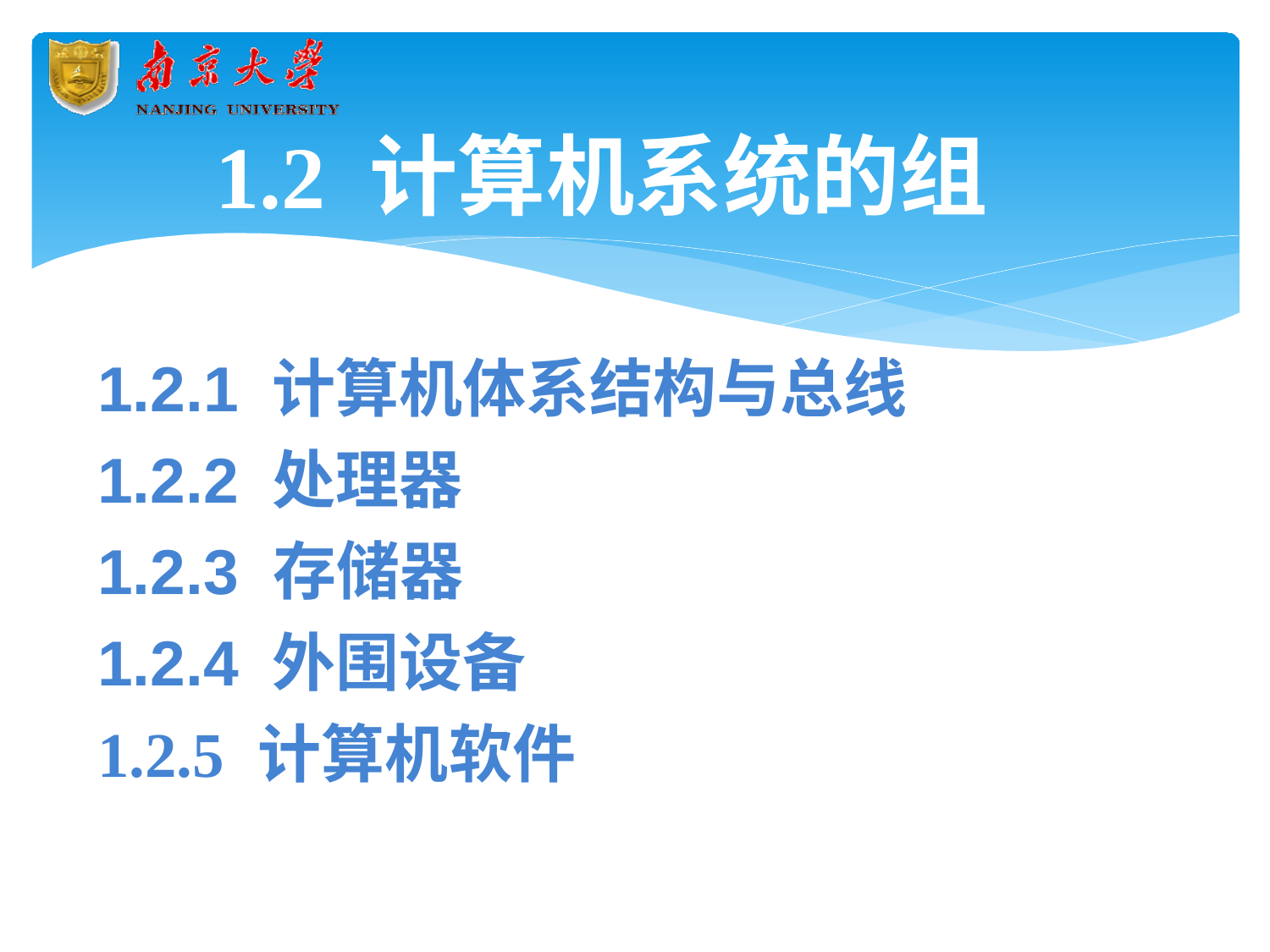

# 1.2 计算机系统的组成
1.2.1 计算机体系结构与总线
1.2.2 处理器
1.2.3 存储器
1.2.4 外围设备
1.2.5	计算机软件